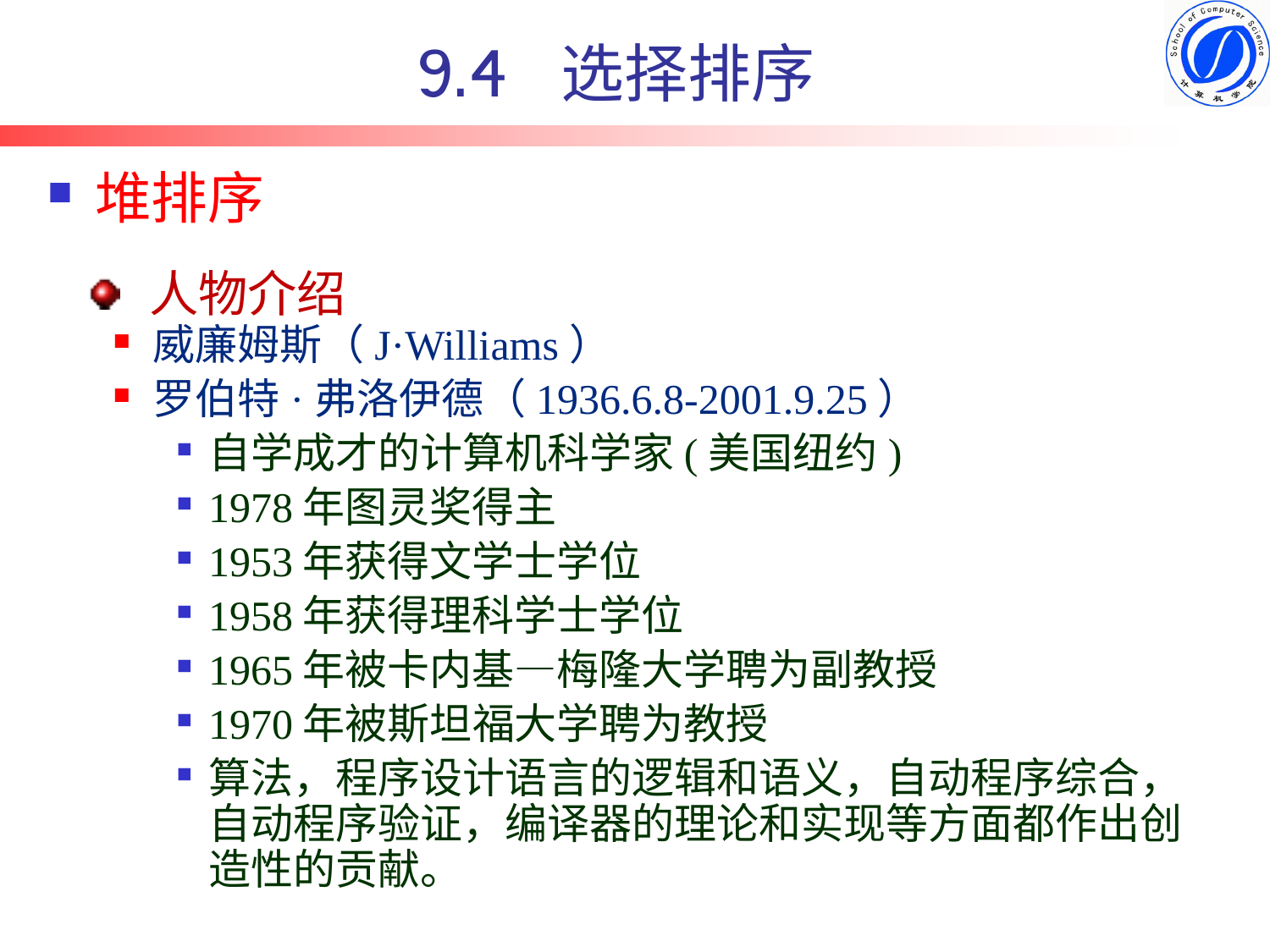

# 9.4  选择排序
堆排序
人物介绍
威廉姆斯（J·Williams）
罗伯特·弗洛伊德（1936.6.8-2001.9.25）
自学成才的计算机科学家(美国纽约)
1978年图灵奖得主
1953年获得文学士学位
1958年获得理科学士学位
1965年被卡内基—梅隆大学聘为副教授
1970年被斯坦福大学聘为教授
算法，程序设计语言的逻辑和语义，自动程序综合，自动程序验证，编译器的理论和实现等方面都作出创造性的贡献。